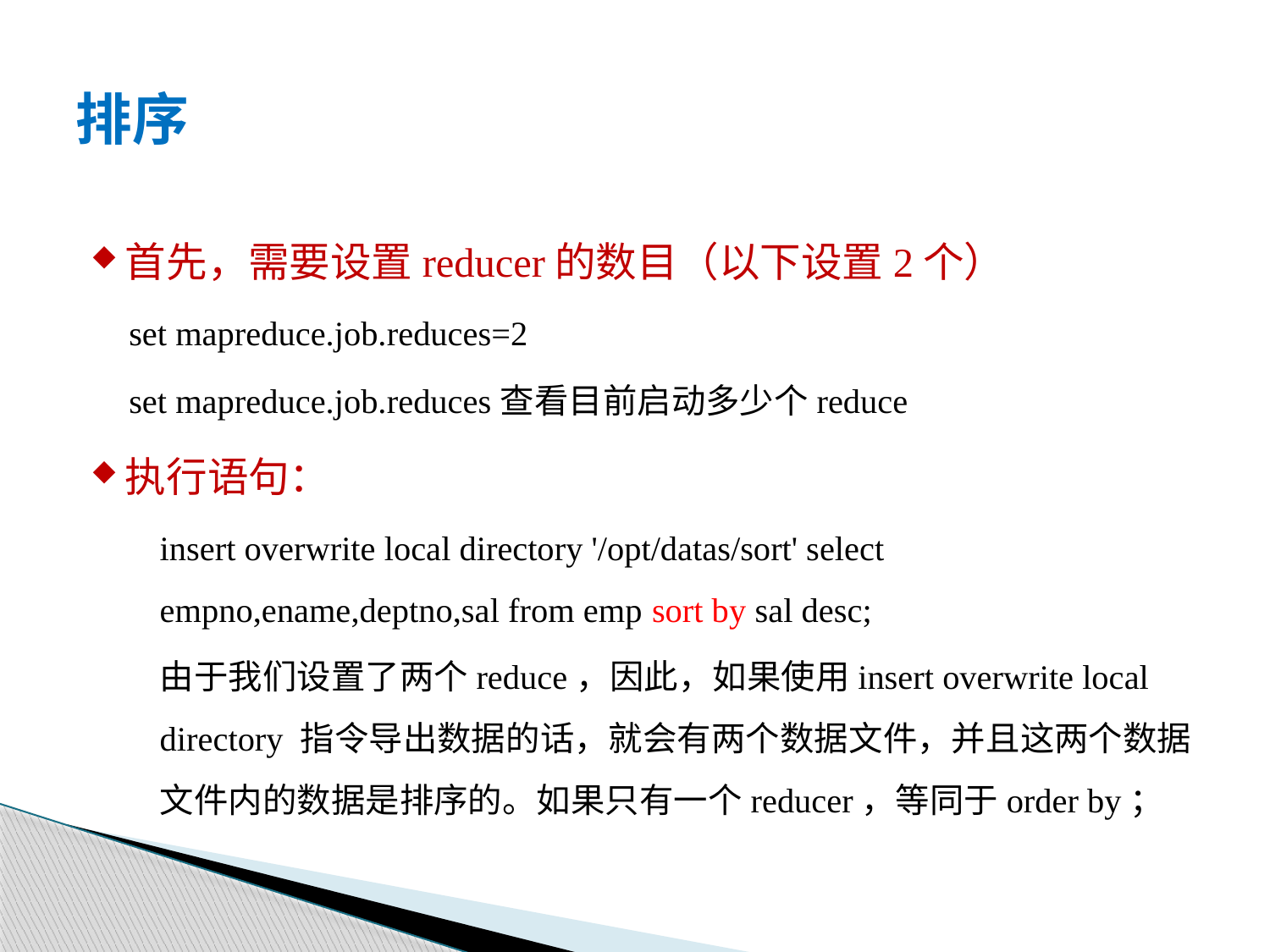

# 排序
首先，需要设置reducer的数目（以下设置2个）
set mapreduce.job.reduces=2
set mapreduce.job.reduces查看目前启动多少个reduce
执行语句：
insert overwrite local directory '/opt/datas/sort' select empno,ename,deptno,sal from emp sort by sal desc;
由于我们设置了两个reduce，因此，如果使用insert overwrite local directory 指令导出数据的话，就会有两个数据文件，并且这两个数据文件内的数据是排序的。如果只有一个reducer，等同于order by；